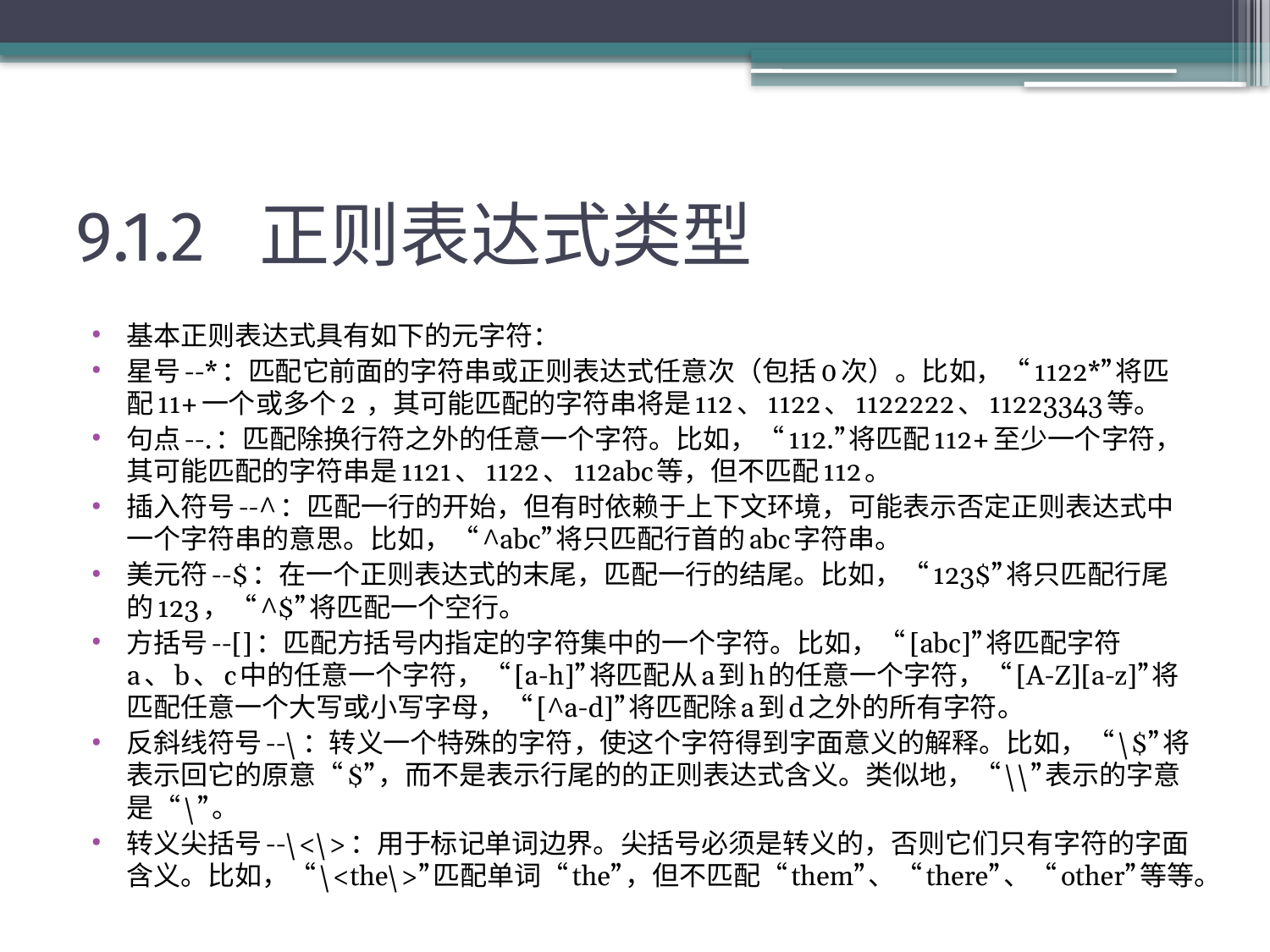

# 9.1.2  正则表达式类型
基本正则表达式具有如下的元字符：
星号--*：匹配它前面的字符串或正则表达式任意次（包括0次）。比如，“1122*”将匹配11+一个或多个2 ，其可能匹配的字符串将是112、1122、1122222、11223343等。
句点--.：匹配除换行符之外的任意一个字符。比如，“112.”将匹配112+至少一个字符，其可能匹配的字符串是1121、1122、112abc等，但不匹配112。
插入符号--^：匹配一行的开始，但有时依赖于上下文环境，可能表示否定正则表达式中一个字符串的意思。比如，“^abc”将只匹配行首的abc字符串。
美元符--$：在一个正则表达式的末尾，匹配一行的结尾。比如，“123$”将只匹配行尾的123，“^$”将匹配一个空行。
方括号--[]：匹配方括号内指定的字符集中的一个字符。比如，“[abc]”将匹配字符a、b、c中的任意一个字符，“[a-h]”将匹配从a到h的任意一个字符，“[A-Z][a-z]”将匹配任意一个大写或小写字母，“[^a-d]”将匹配除a到d之外的所有字符。
反斜线符号--\：转义一个特殊的字符，使这个字符得到字面意义的解释。比如，“\$”将表示回它的原意“$”，而不是表示行尾的的正则表达式含义。类似地，“\\”表示的字意是“\”。
转义尖括号--\<\>：用于标记单词边界。尖括号必须是转义的，否则它们只有字符的字面含义。比如，“\<the\>”匹配单词“the”，但不匹配“them”、“there”、“other”等等。